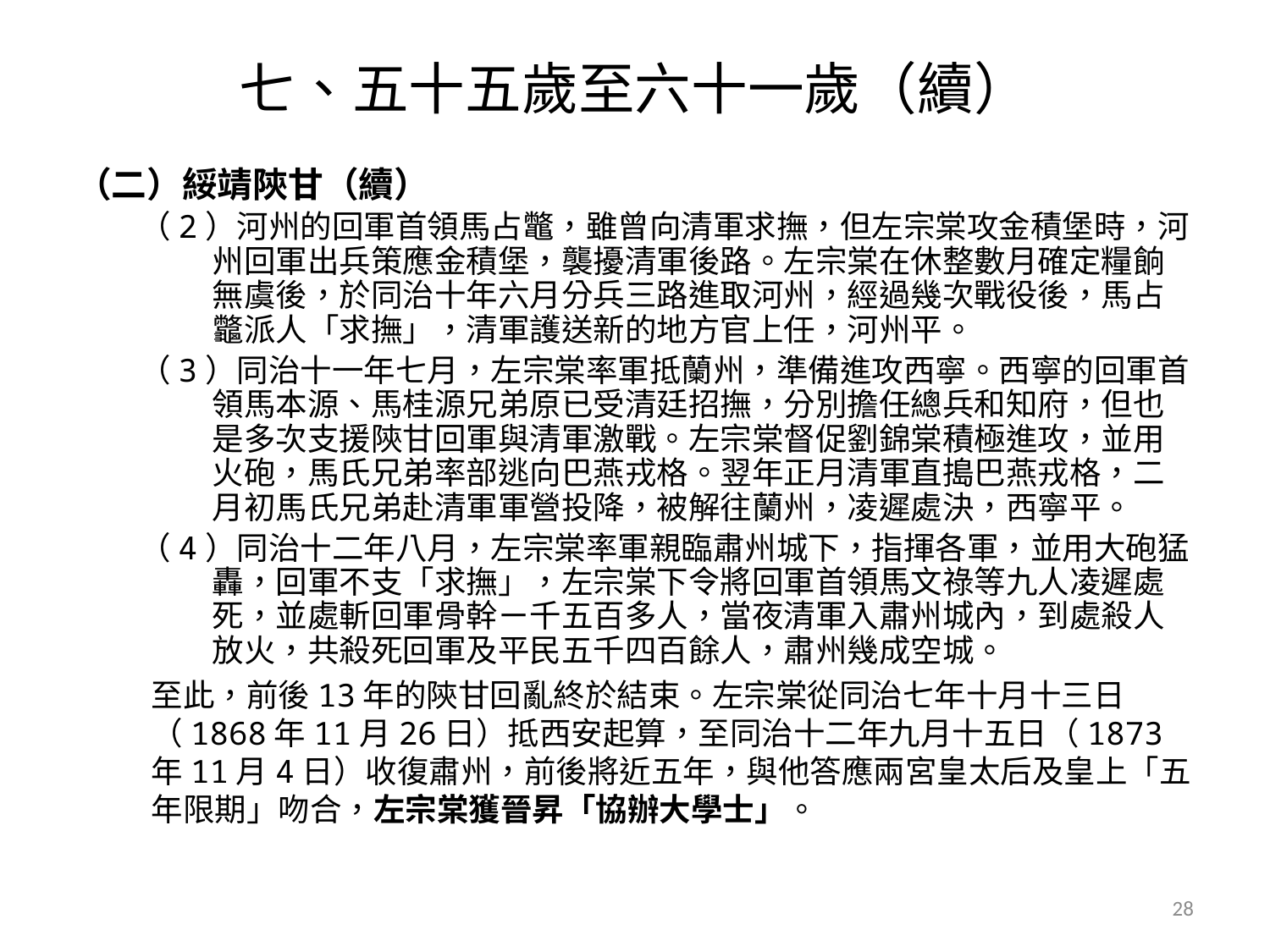

# 七、五十五歲至六十一歲（續）
（二）綏靖陝甘（續）
（2）河州的回軍首領馬占鼈，雖曾向清軍求撫，但左宗棠攻金積堡時，河州回軍出兵策應金積堡，襲擾清軍後路。左宗棠在休整數月確定糧餉無虞後，於同治十年六月分兵三路進取河州，經過幾次戰役後，馬占龞派人「求撫」，清軍護送新的地方官上任，河州平。
（3）同治十一年七月，左宗棠率軍抵蘭州，準備進攻西寧。西寧的回軍首領馬本源、馬桂源兄弟原已受清廷招撫，分別擔任總兵和知府，但也是多次支援陝甘回軍與清軍激戰。左宗棠督促劉錦棠積極進攻，並用火砲，馬氏兄弟率部逃向巴燕戎格。翌年正月清軍直搗巴燕戎格，二月初馬氏兄弟赴清軍軍營投降，被解往蘭州，凌遲處決，西寧平。
（4）同治十二年八月，左宗棠率軍親臨肅州城下，指揮各軍，並用大砲猛轟，回軍不支「求撫」，左宗棠下令將回軍首領馬文祿等九人凌遲處死，並處斬回軍骨幹ㄧ千五百多人，當夜清軍入肅州城內，到處殺人放火，共殺死回軍及平民五千四百餘人，肅州幾成空城。
至此，前後13年的陝甘回亂終於結束。左宗棠從同治七年十月十三日（1868年11月26日）抵西安起算，至同治十二年九月十五日（1873年11月4日）收復肅州，前後將近五年，與他答應兩宮皇太后及皇上「五年限期」吻合，左宗棠獲晉昇「協辦大學士」。

28